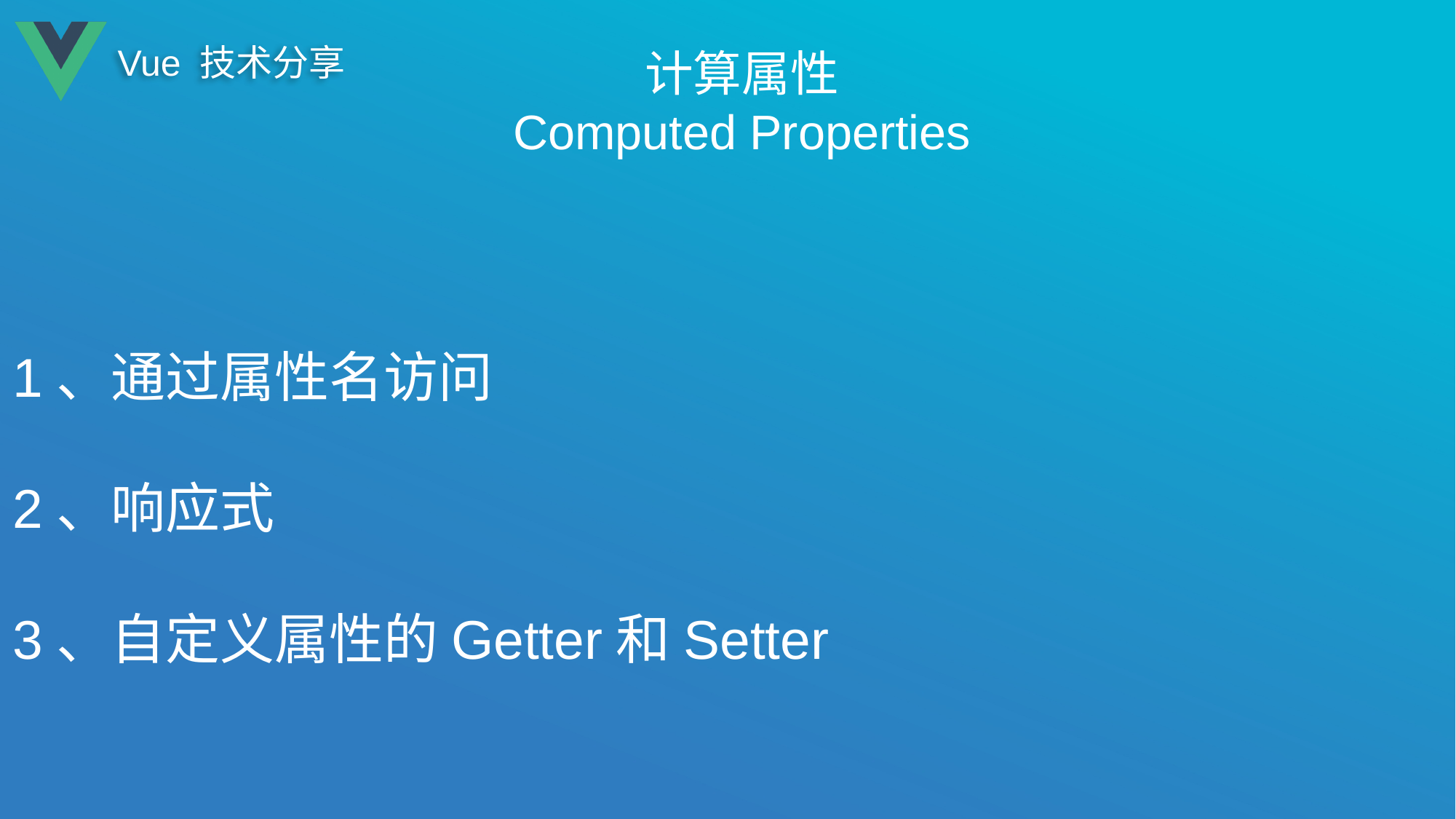

# 计算属性 Computed Properties
1、通过属性名访问

2、响应式

3、自定义属性的Getter和Setter
2018-03-20-18-5      2018-03-20-18-8     2018-03-20-18-9